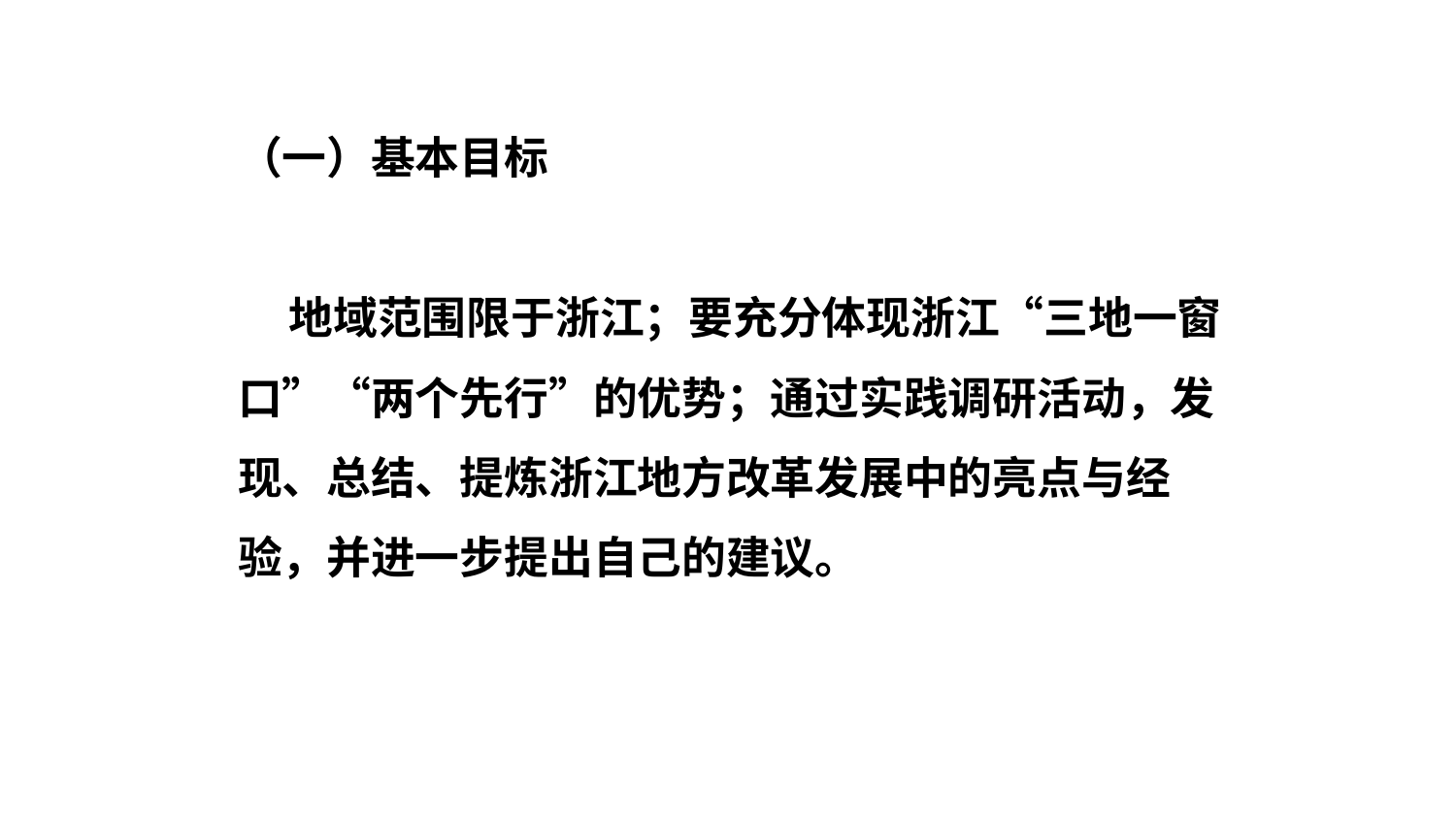

（一）基本目标

    地域范围限于浙江；要充分体现浙江“三地一窗口”“两个先行”的优势；通过实践调研活动，发现、总结、提炼浙江地方改革发展中的亮点与经验，并进一步提出自己的建议。